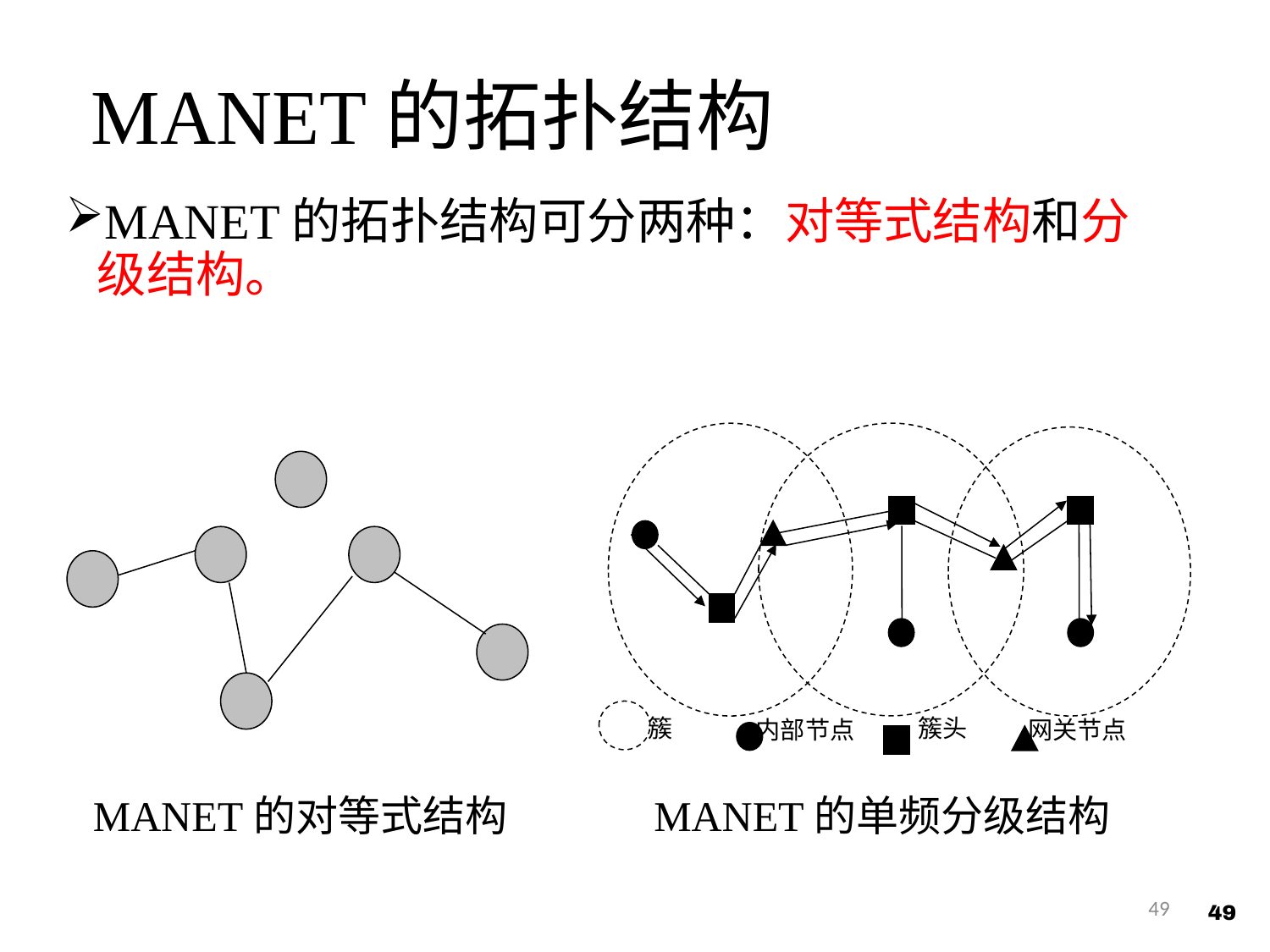

# MANET的拓扑结构
MANET的拓扑结构可分两种：对等式结构和分级结构。

簇头
簇
网关节点
内部节点

MANET的对等式结构
MANET的单频分级结构
49
49